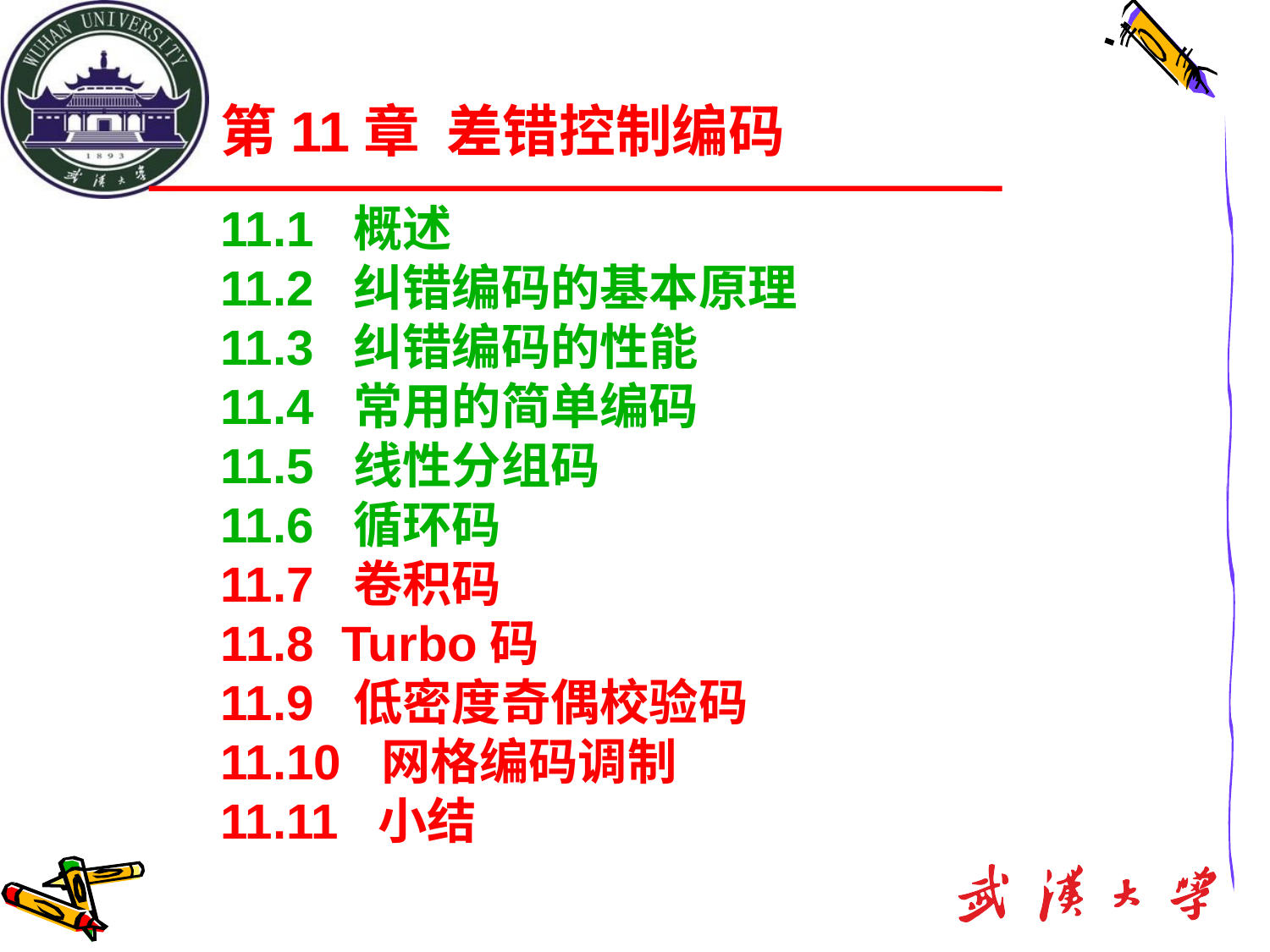

第11章  差错控制编码
11.1  概述
11.2  纠错编码的基本原理
11.3  纠错编码的性能
11.4  常用的简单编码
11.5  线性分组码
11.6  循环码
11.7  卷积码
11.8  Turbo码
11.9  低密度奇偶校验码
11.10  网格编码调制
11.11  小结